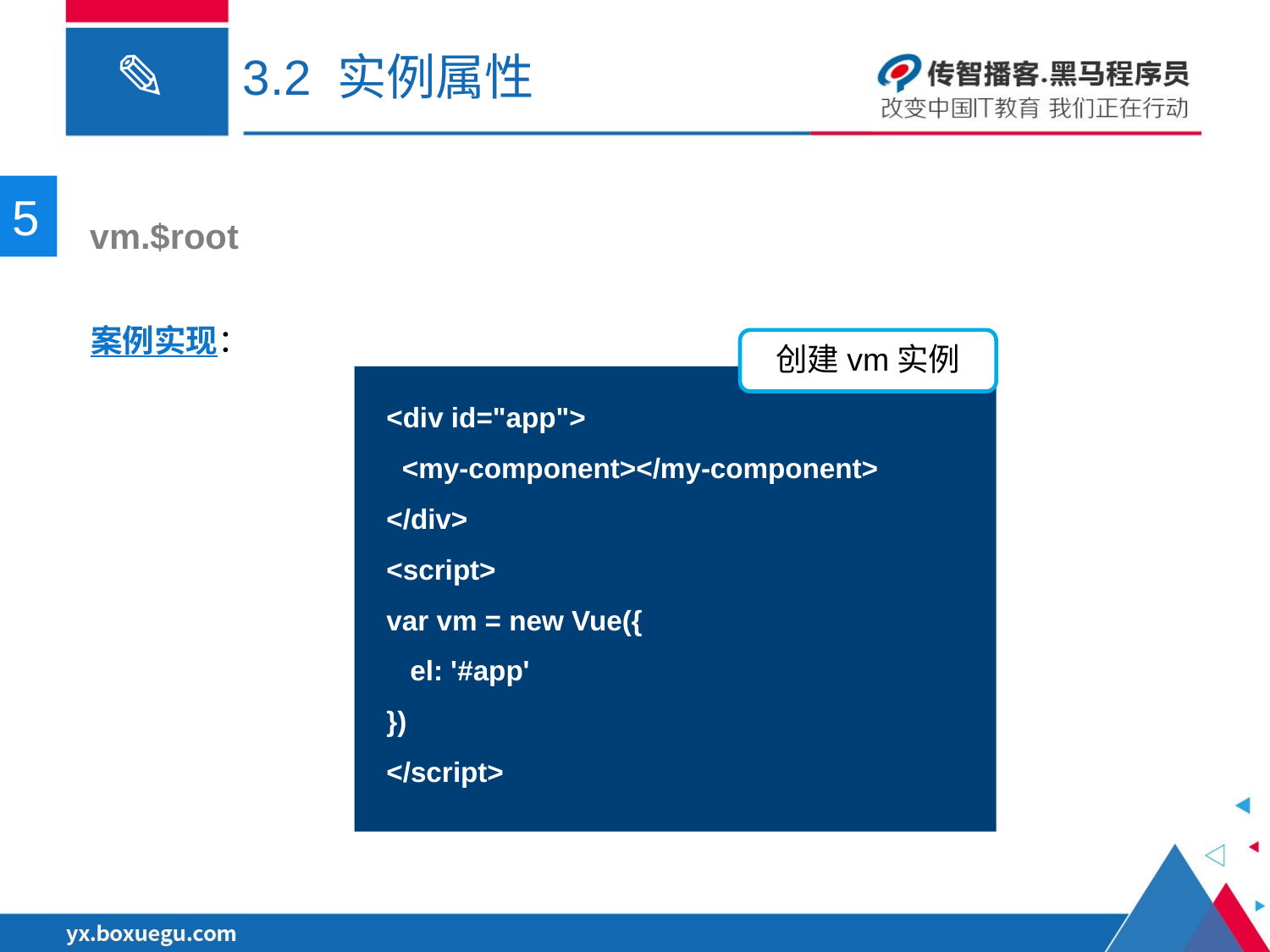

# 3.2 实例属性

5
  vm.$root
案例实现：
创建vm实例

<div id="app">
  <my-component></my-component>
</div>
<script>
var vm = new Vue({
   el: '#app'
})
</script>